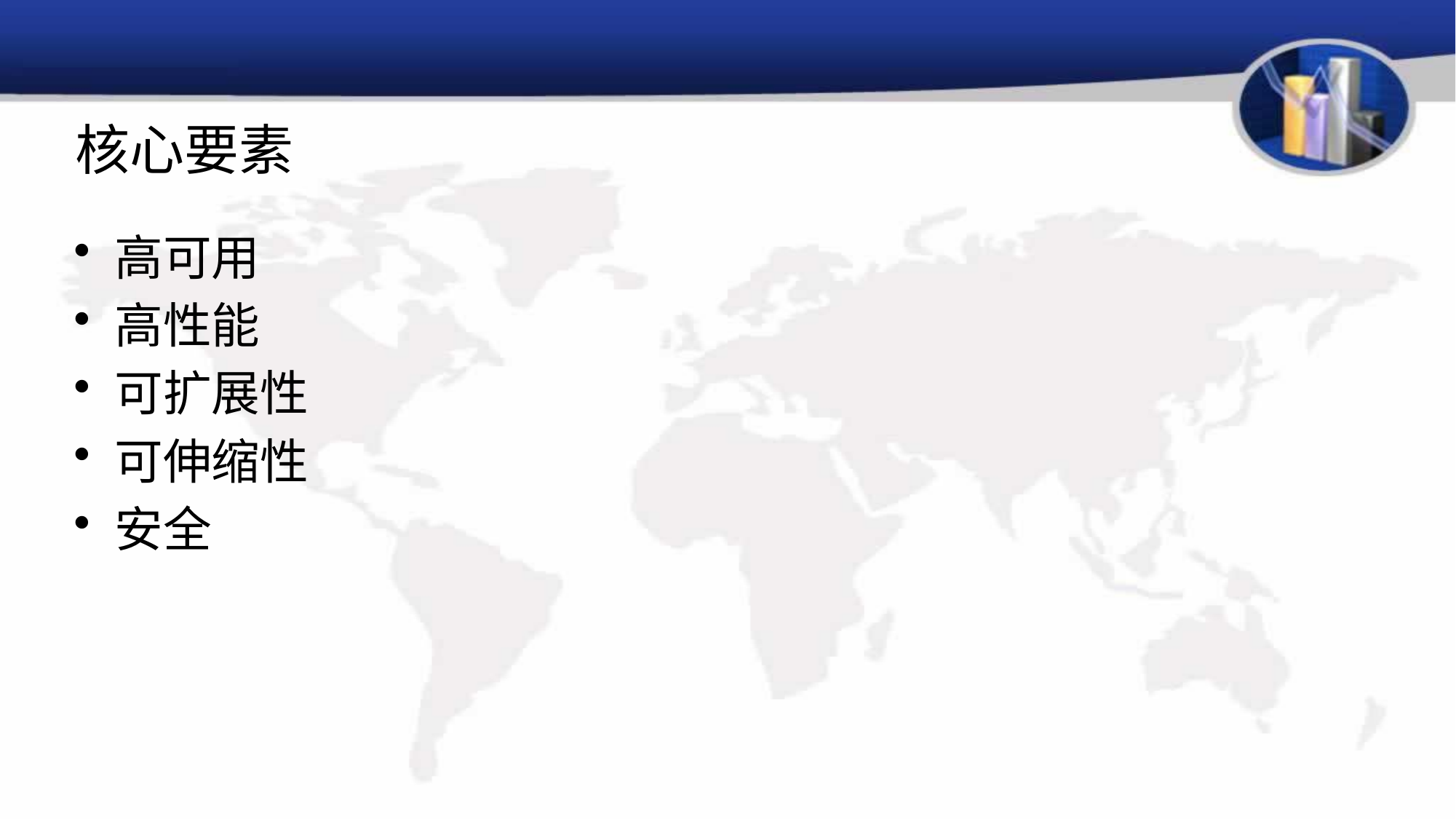

# 核心要素
高可用
高性能
可扩展性
可伸缩性
安全